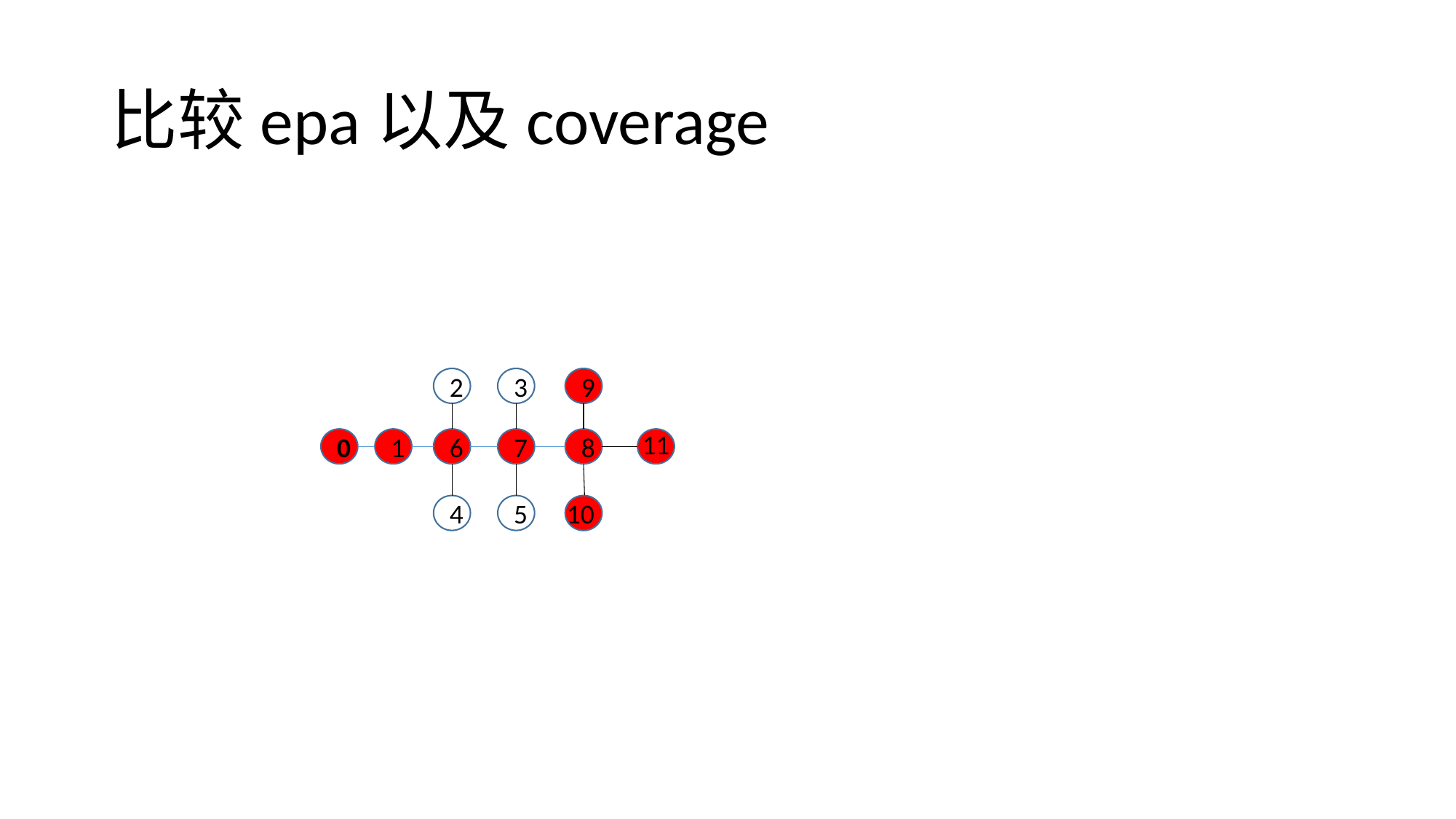

# 比较epa以及coverage

2
3
9
11
0
1
6
7
8

10
4
5